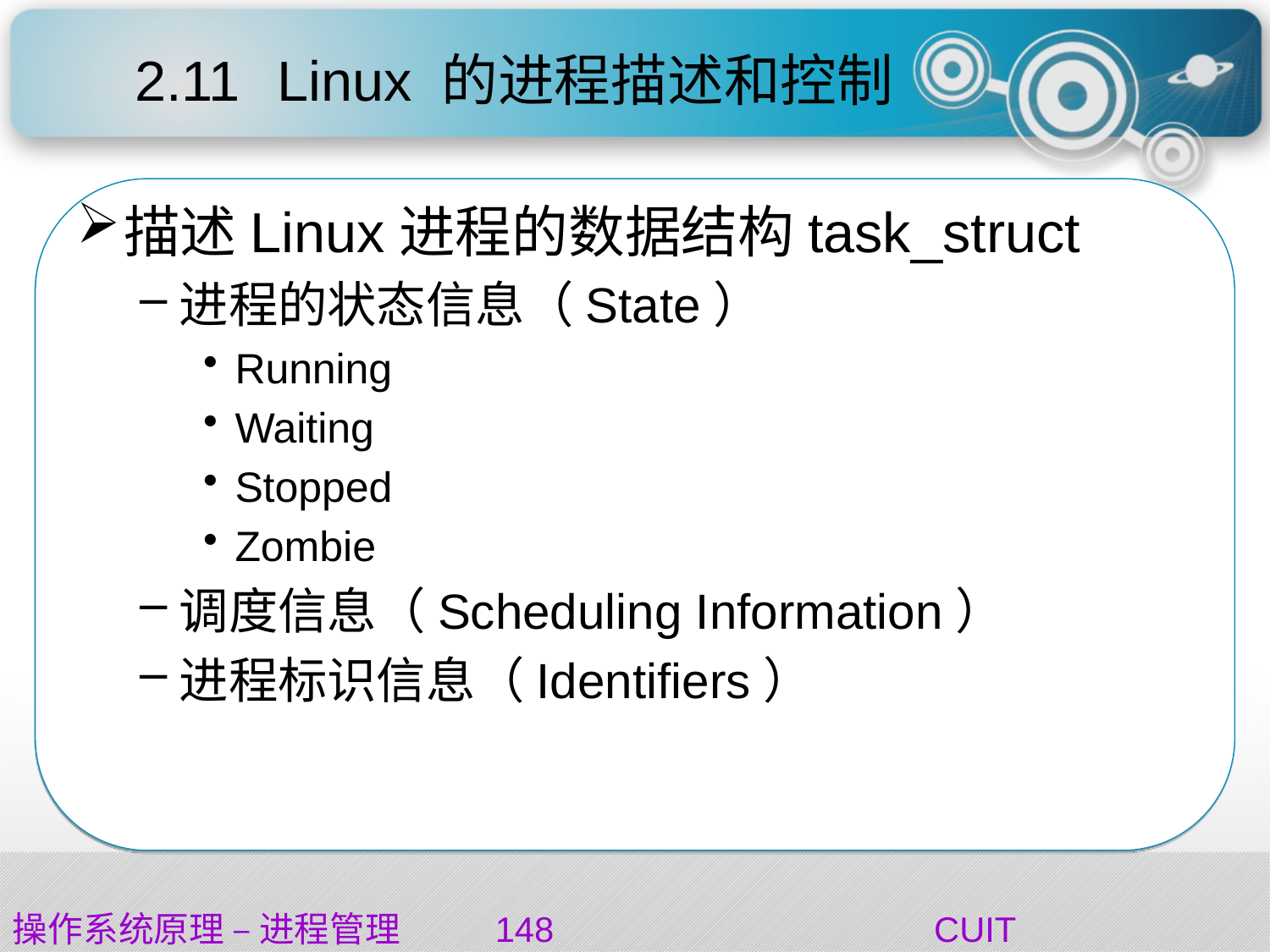

# 2.11	 Linux 的进程描述和控制
描述Linux进程的数据结构task_struct
进程的状态信息（State）
Running
Waiting
Stopped
Zombie
调度信息（Scheduling Information）
进程标识信息（Identifiers）